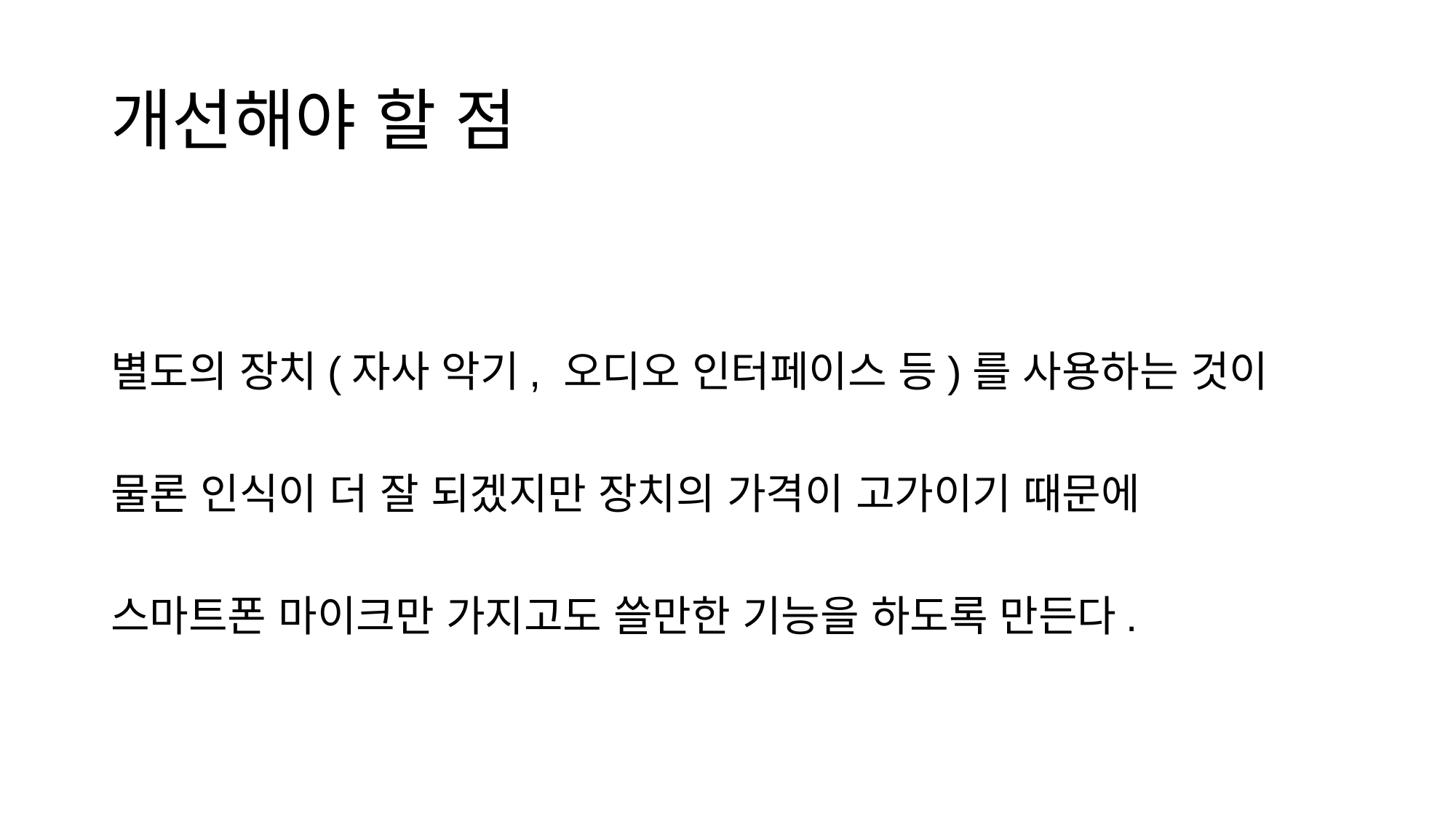

# 개선해야 할 점

별도의 장치(자사 악기, 오디오 인터페이스 등)를 사용하는 것이

물론 인식이 더 잘 되겠지만 장치의 가격이 고가이기 때문에

스마트폰 마이크만 가지고도 쓸만한 기능을 하도록 만든다.